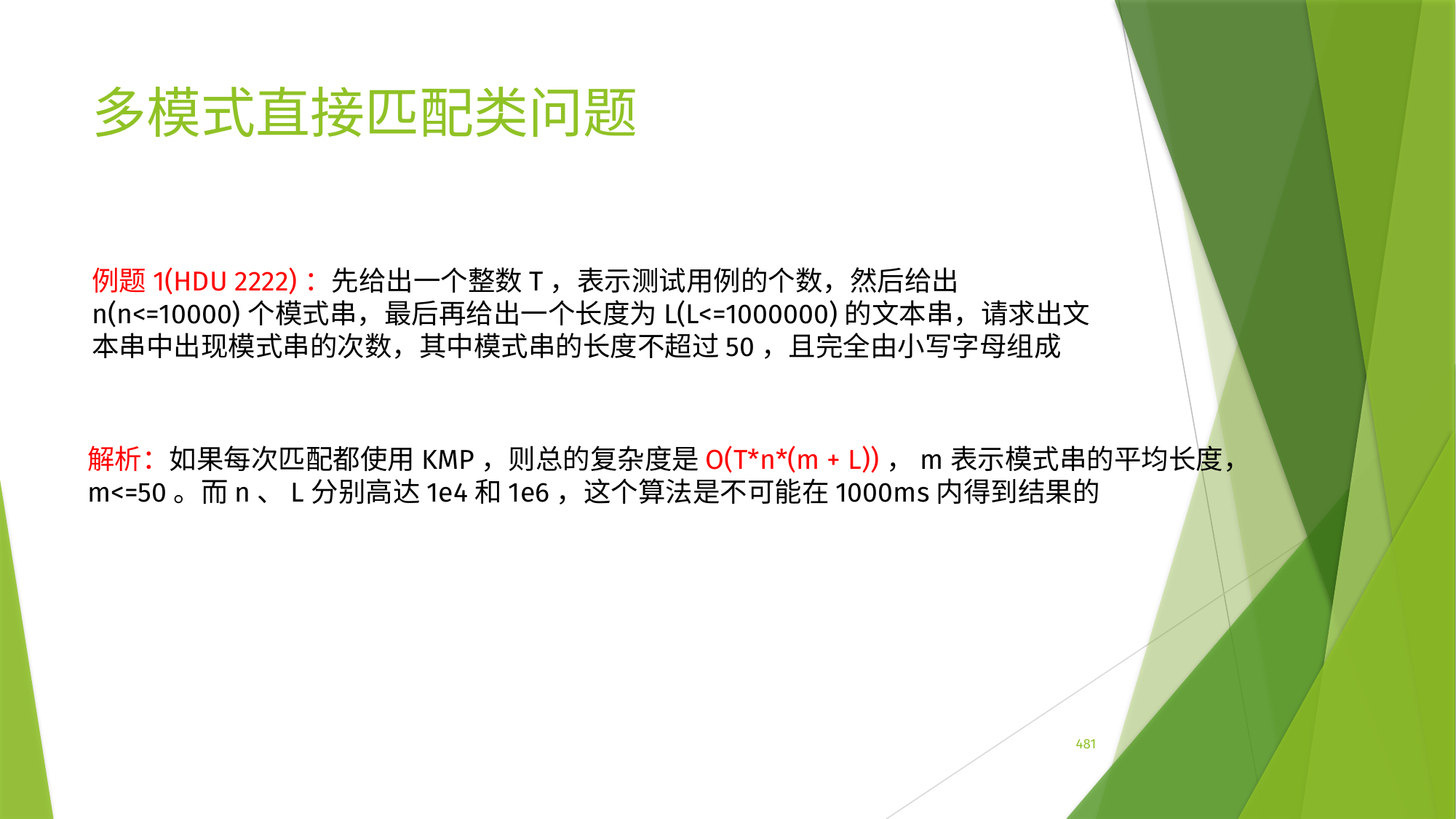

# 多模式直接匹配类问题
例题1(HDU 2222)：先给出一个整数T，表示测试用例的个数，然后给出n(n<=10000)个模式串，最后再给出一个长度为L(L<=1000000)的文本串，请求出文本串中出现模式串的次数，其中模式串的长度不超过50，且完全由小写字母组成

解析：如果每次匹配都使用KMP，则总的复杂度是O(T*n*(m + L))，m表示模式串的平均长度，
m<=50。而n、L分别高达1e4和1e6，这个算法是不可能在1000ms内得到结果的
481